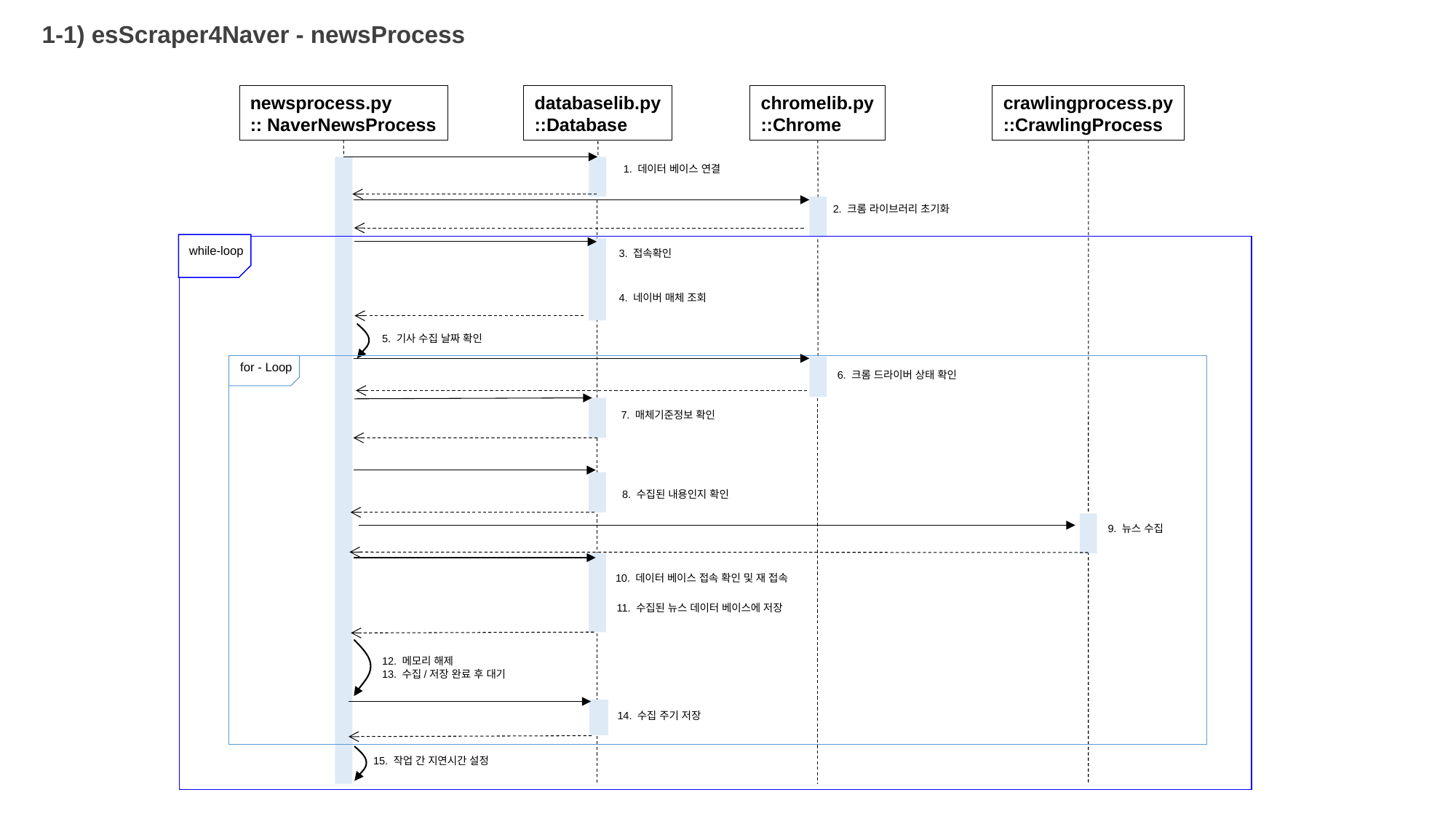

1-1) esScraper4Naver - newsProcess
crawlingprocess.py
::CrawlingProcess
databaselib.py
::Database
chromelib.py
::Chrome
newsprocess.py
:: NaverNewsProcess

1. 데이터 베이스 연결

2. 크롬 라이브러리 초기화

while-loop

3. 접속확인
4. 네이버 매체 조회

5. 기사 수집 날짜 확인
for - Loop

6. 크롬 드라이버 상태 확인

7. 매체기준정보 확인

8. 수집된 내용인지 확인

9. 뉴스 수집

10. 데이터 베이스 접속 확인 및 재 접속
11. 수집된 뉴스 데이터 베이스에 저장

12. 메모리 해제
13. 수집/저장 완료 후 대기

14. 수집 주기 저장

15. 작업 간 지연시간 설정